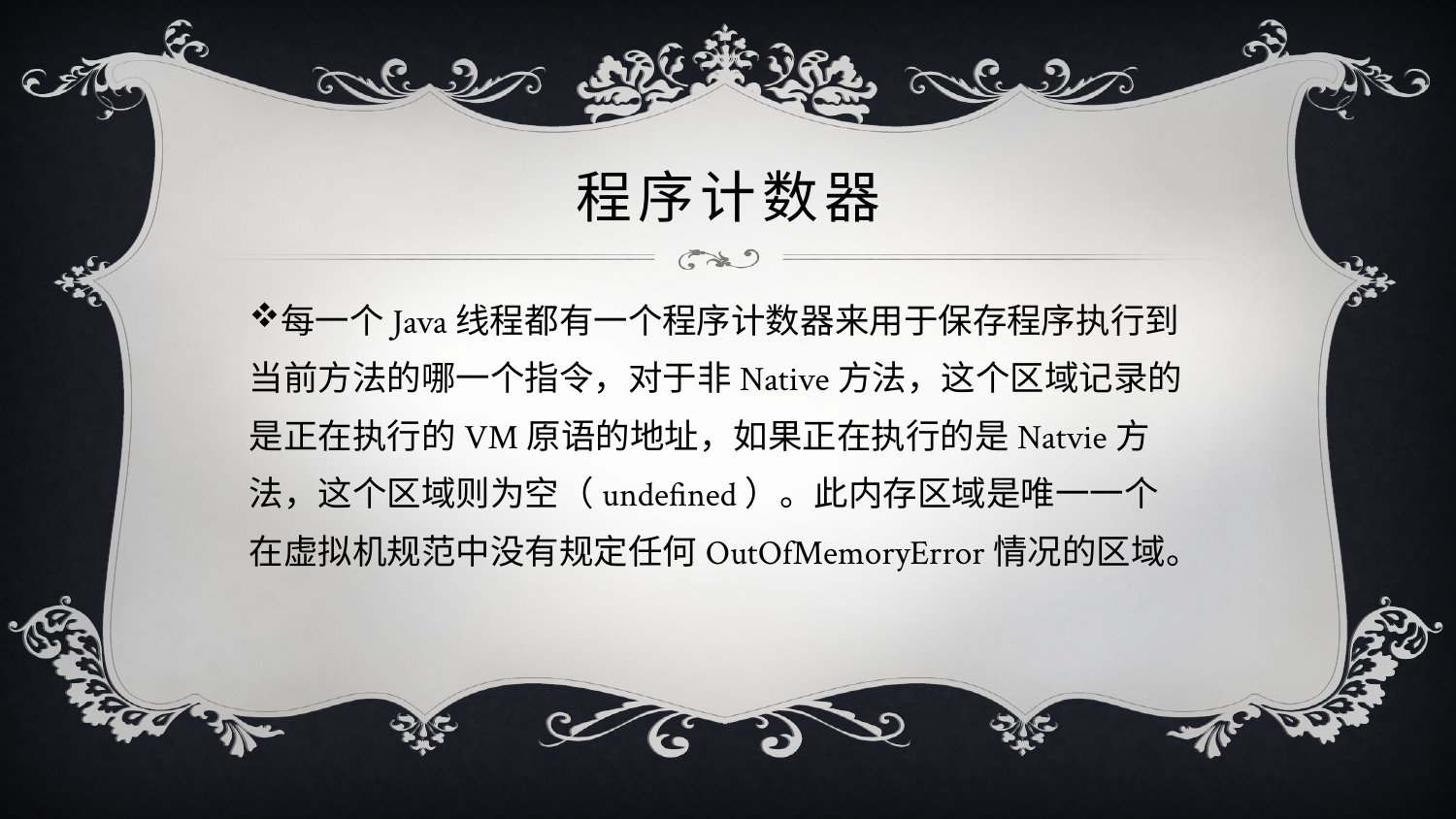

# 程序计数器
每一个Java线程都有一个程序计数器来用于保存程序执行到当前方法的哪一个指令，对于非Native方法，这个区域记录的是正在执行的VM原语的地址，如果正在执行的是Natvie方法，这个区域则为空（undefined）。此内存区域是唯一一个在虚拟机规范中没有规定任何OutOfMemoryError情况的区域。